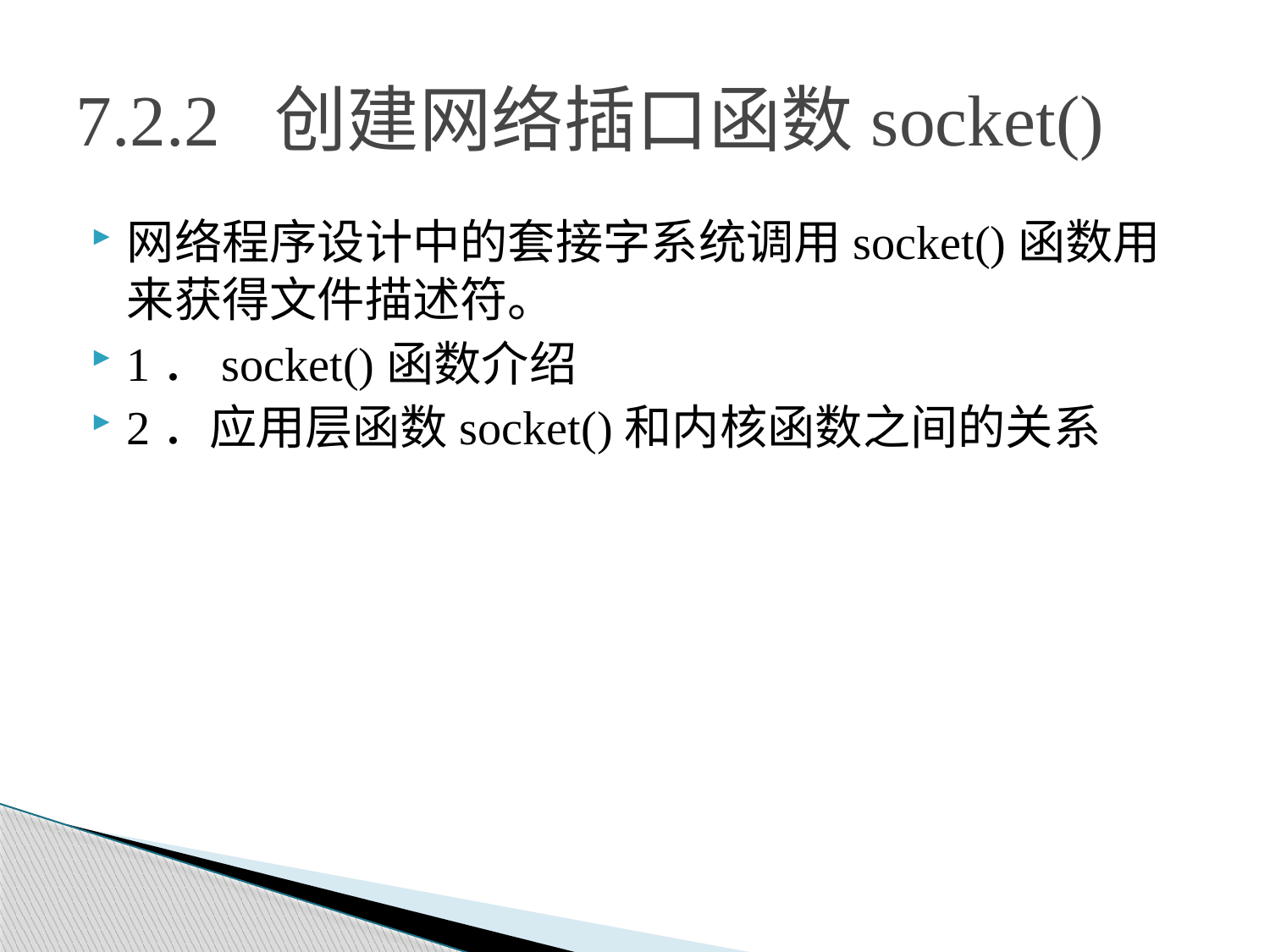

# 7.2.2  创建网络插口函数socket()
网络程序设计中的套接字系统调用socket()函数用来获得文件描述符。
1．socket()函数介绍
2．应用层函数socket()和内核函数之间的关系